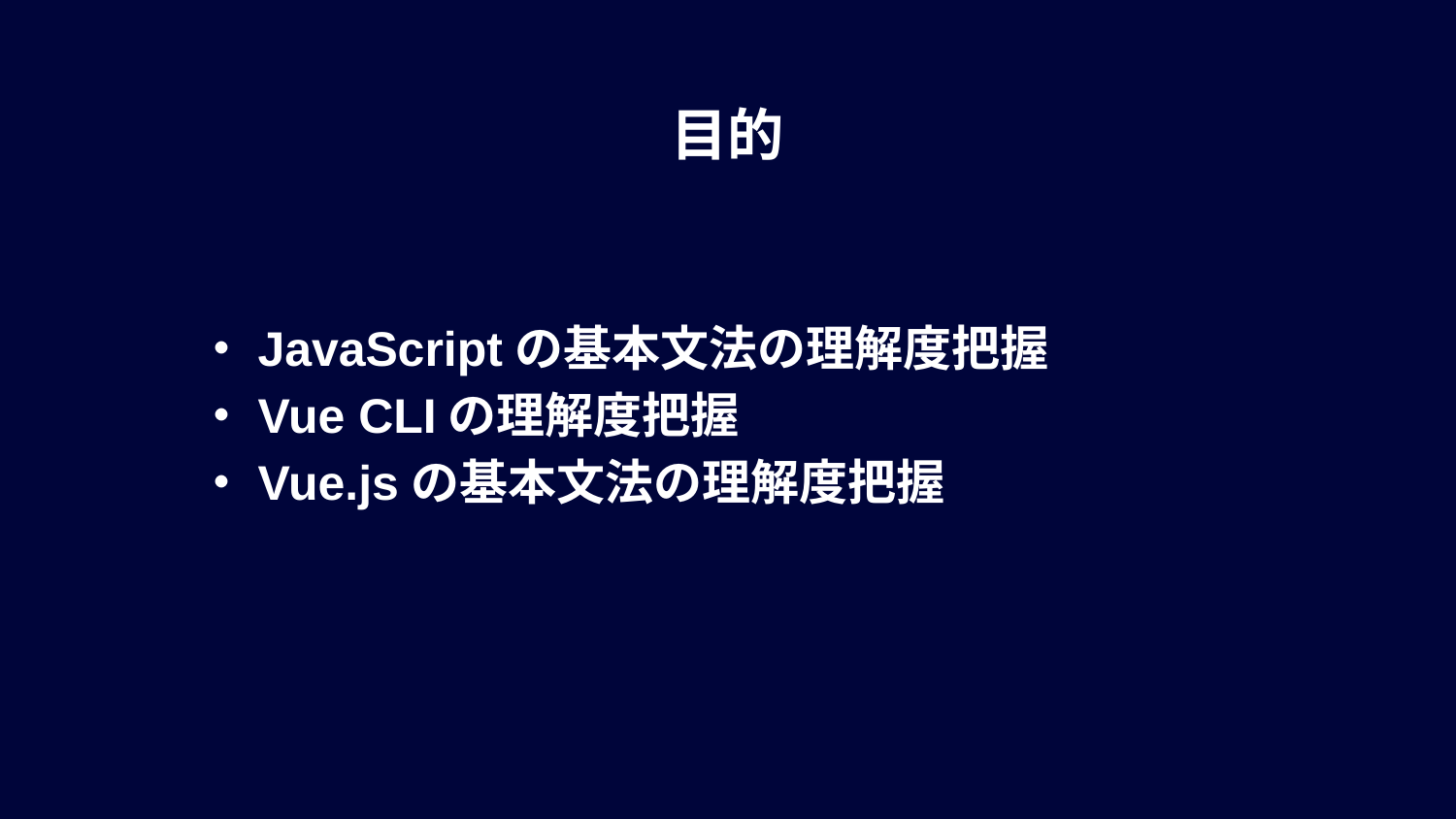

目的
・JavaScriptの基本文法の理解度把握
・Vue CLIの理解度把握
・Vue.jsの基本文法の理解度把握